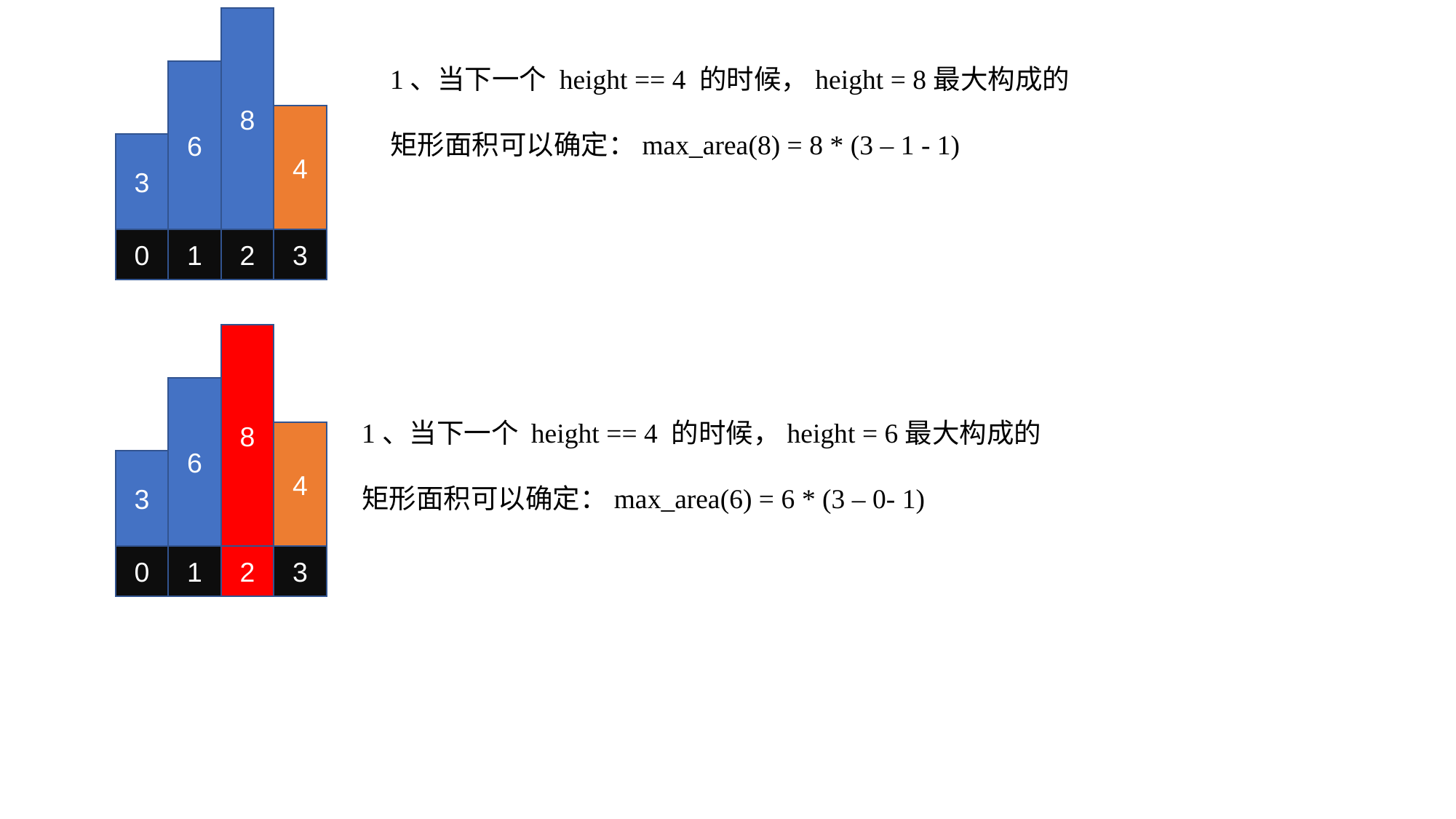

8
1、当下一个 height == 4 的时候，height = 8最大构成的矩形面积可以确定：max_area(8) = 8 * (3 – 1 - 1)
6
4
3
0
1
2
3
8
6
1、当下一个 height == 4 的时候，height = 6最大构成的矩形面积可以确定：max_area(6) = 6 * (3 – 0- 1)
4
3
0
1
2
3